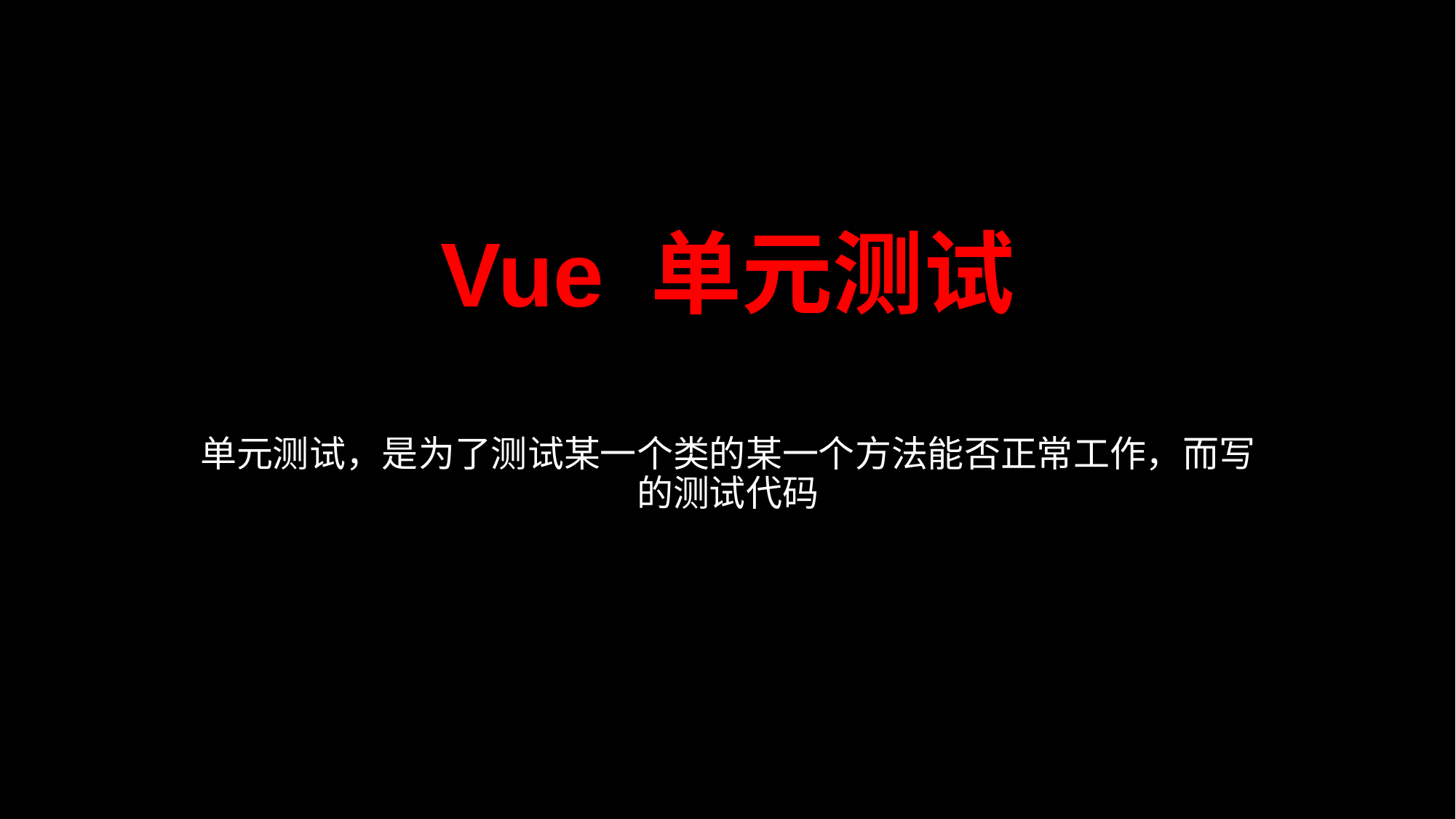

# Vue 单元测试
单元测试，是为了测试某一个类的某一个方法能否正常工作，而写的测试代码